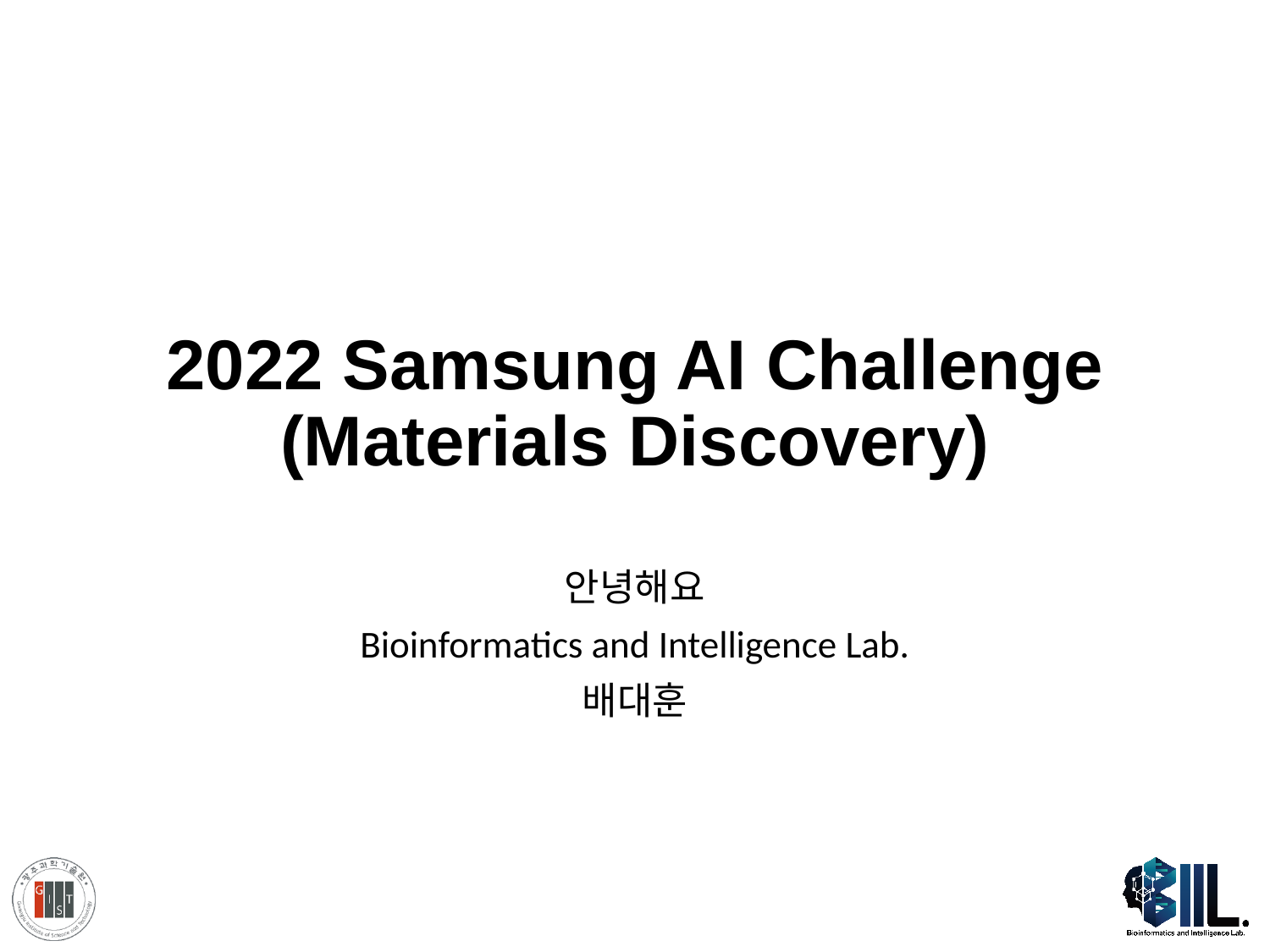

# 2022 Samsung AI Challenge (Materials Discovery)

안녕해요
Bioinformatics and Intelligence Lab.
배대훈